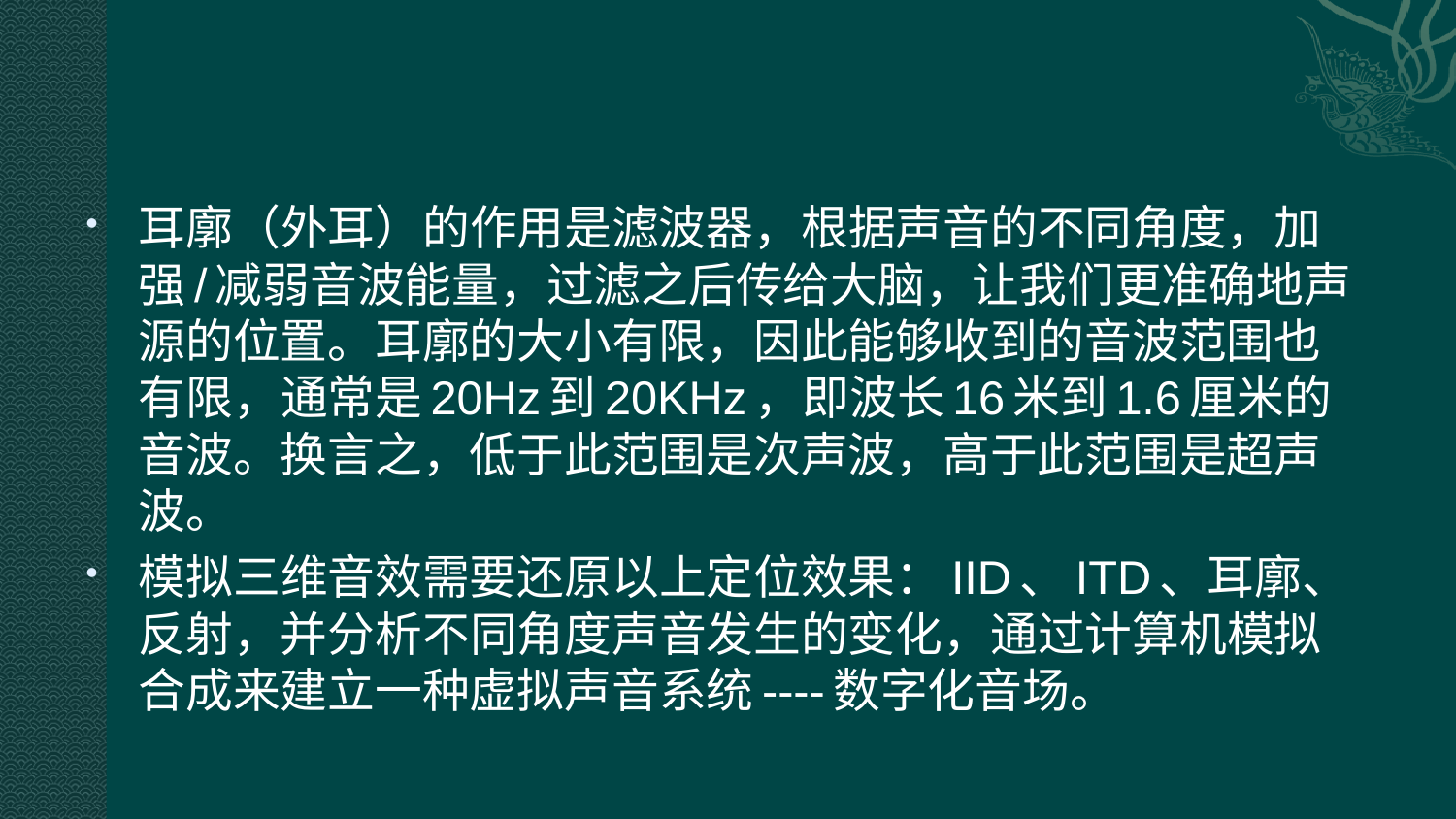

#
耳廓（外耳）的作用是滤波器，根据声音的不同角度，加强/减弱音波能量，过滤之后传给大脑，让我们更准确地声源的位置。耳廓的大小有限，因此能够收到的音波范围也有限，通常是20Hz到20KHz，即波长16米到1.6厘米的音波。换言之，低于此范围是次声波，高于此范围是超声波。
模拟三维音效需要还原以上定位效果：IID、ITD、耳廓、反射，并分析不同角度声音发生的变化，通过计算机模拟合成来建立一种虚拟声音系统----数字化音场。